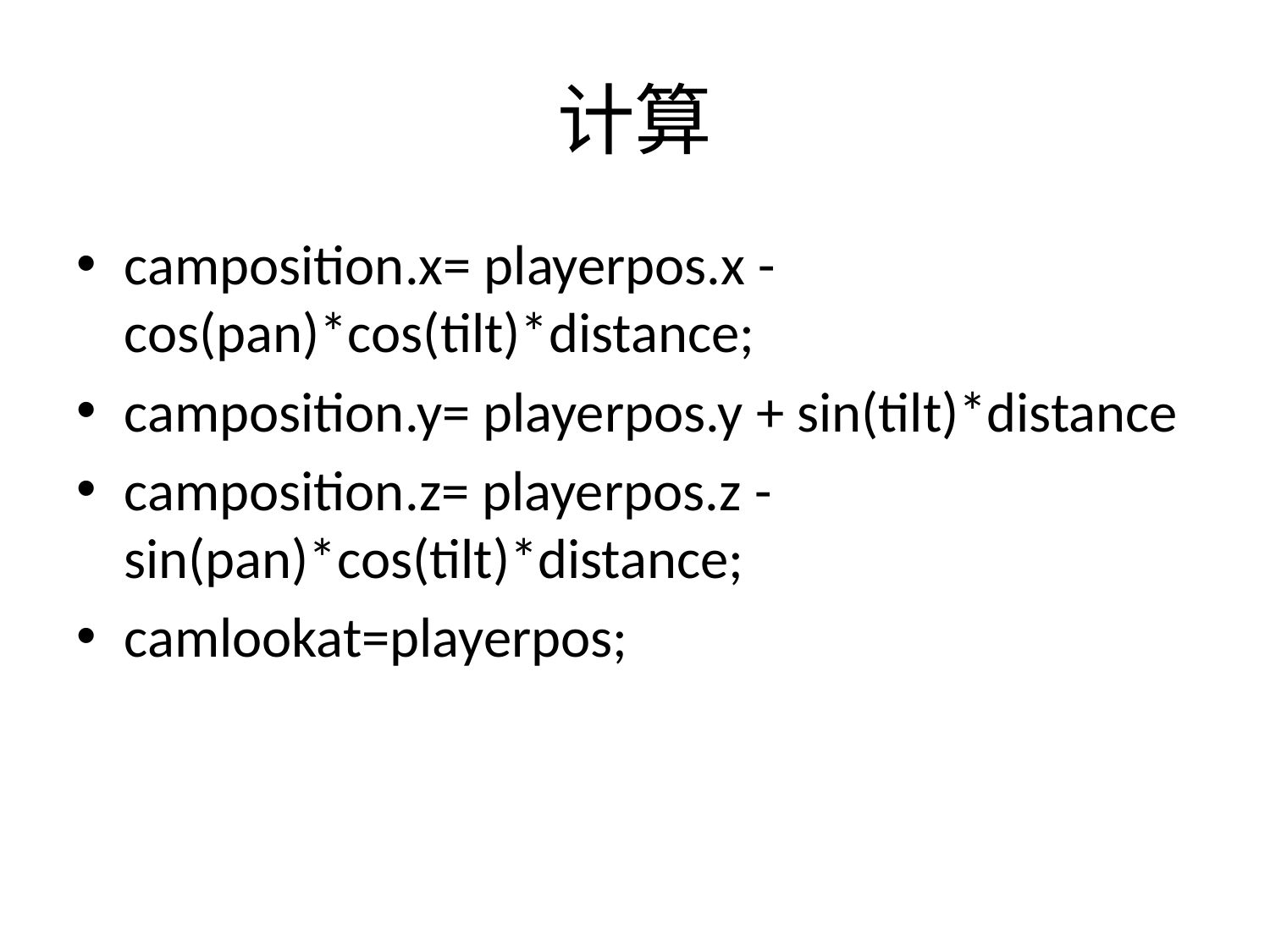

# 计算
camposition.x= playerpos.x - cos(pan)*cos(tilt)*distance;
camposition.y= playerpos.y + sin(tilt)*distance
camposition.z= playerpos.z - sin(pan)*cos(tilt)*distance;
camlookat=playerpos;